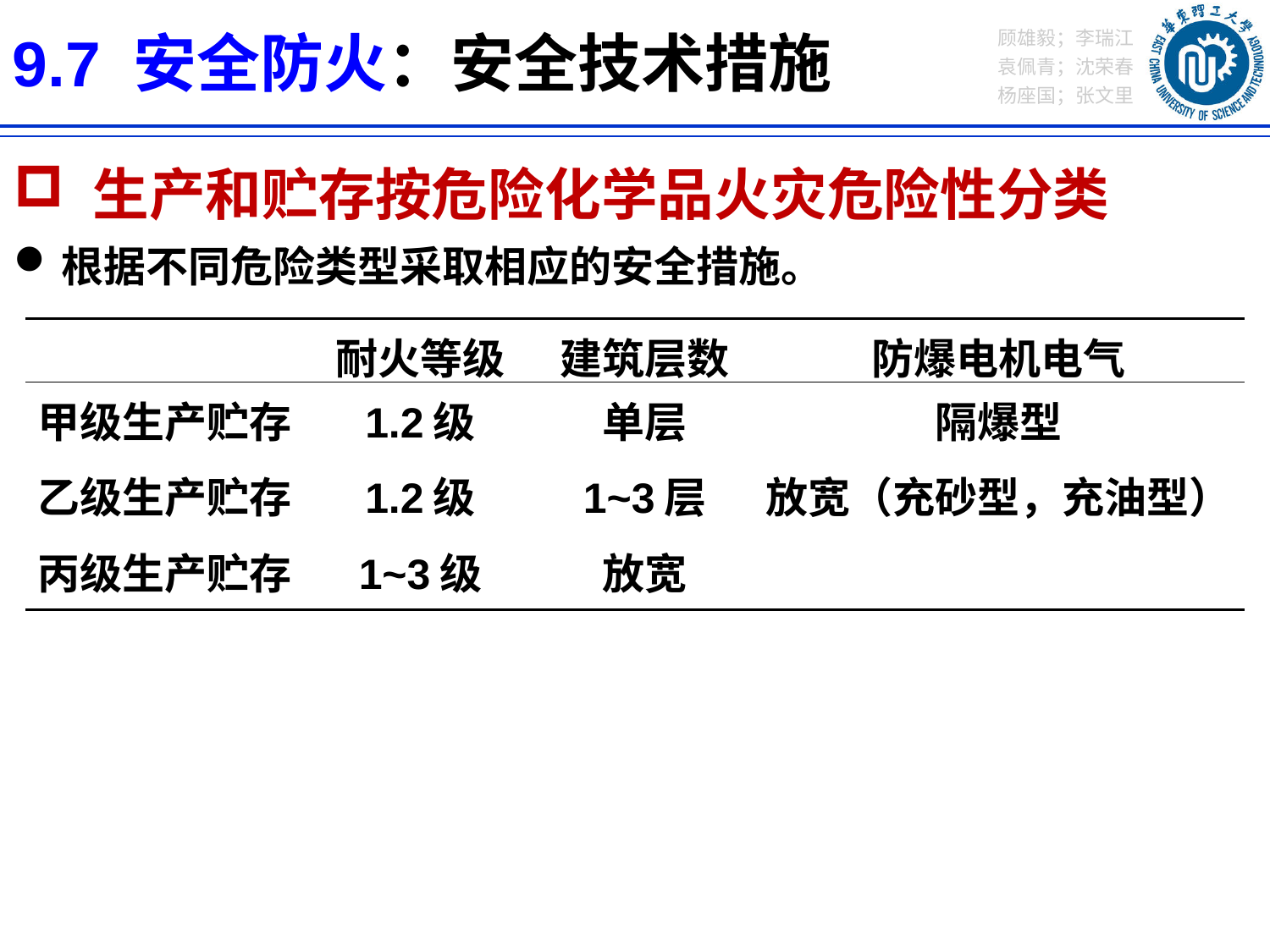

9.7 安全防火：安全技术措施
 生产和贮存按危险化学品火灾危险性分类
根据不同危险类型采取相应的安全措施。
|  | 耐火等级 | 建筑层数 | 防爆电机电气 |
| --- | --- | --- | --- |
| 甲级生产贮存 | 1.2级 | 单层 | 隔爆型 |
| 乙级生产贮存 | 1.2级 | 1~3层 | 放宽（充砂型，充油型） |
| 丙级生产贮存 | 1~3级 | 放宽 |  |